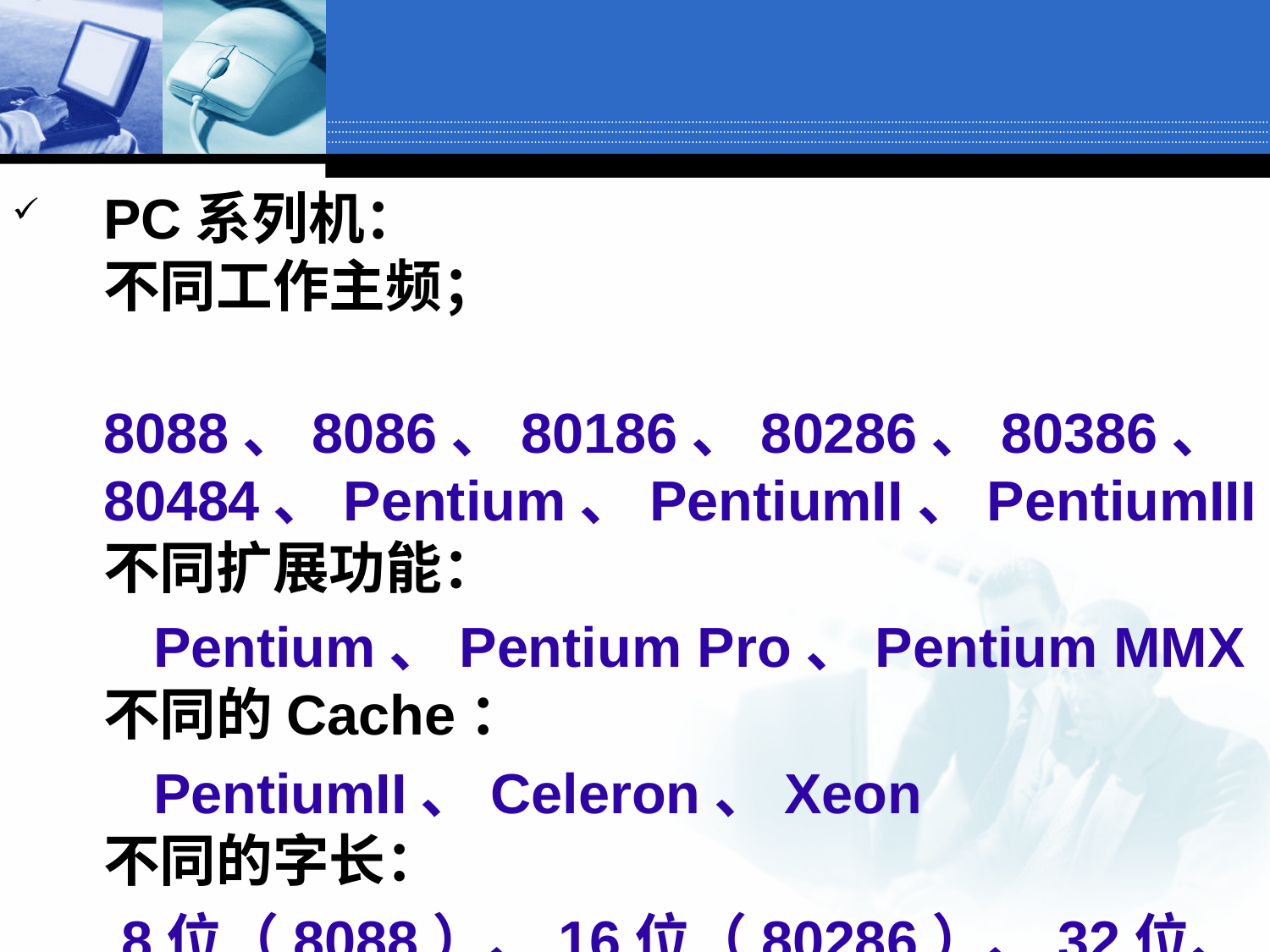

PC系列机：
不同工作主频；
 8088、8086、80186、80286、80386、80484、Pentium、PentiumII、PentiumIII
不同扩展功能：
         Pentium、Pentium Pro、Pentium MMX
不同的Cache：
         PentiumII、Celeron、Xeon
不同的字长：
       8位（8088）、16位（80286）、32位、64位。